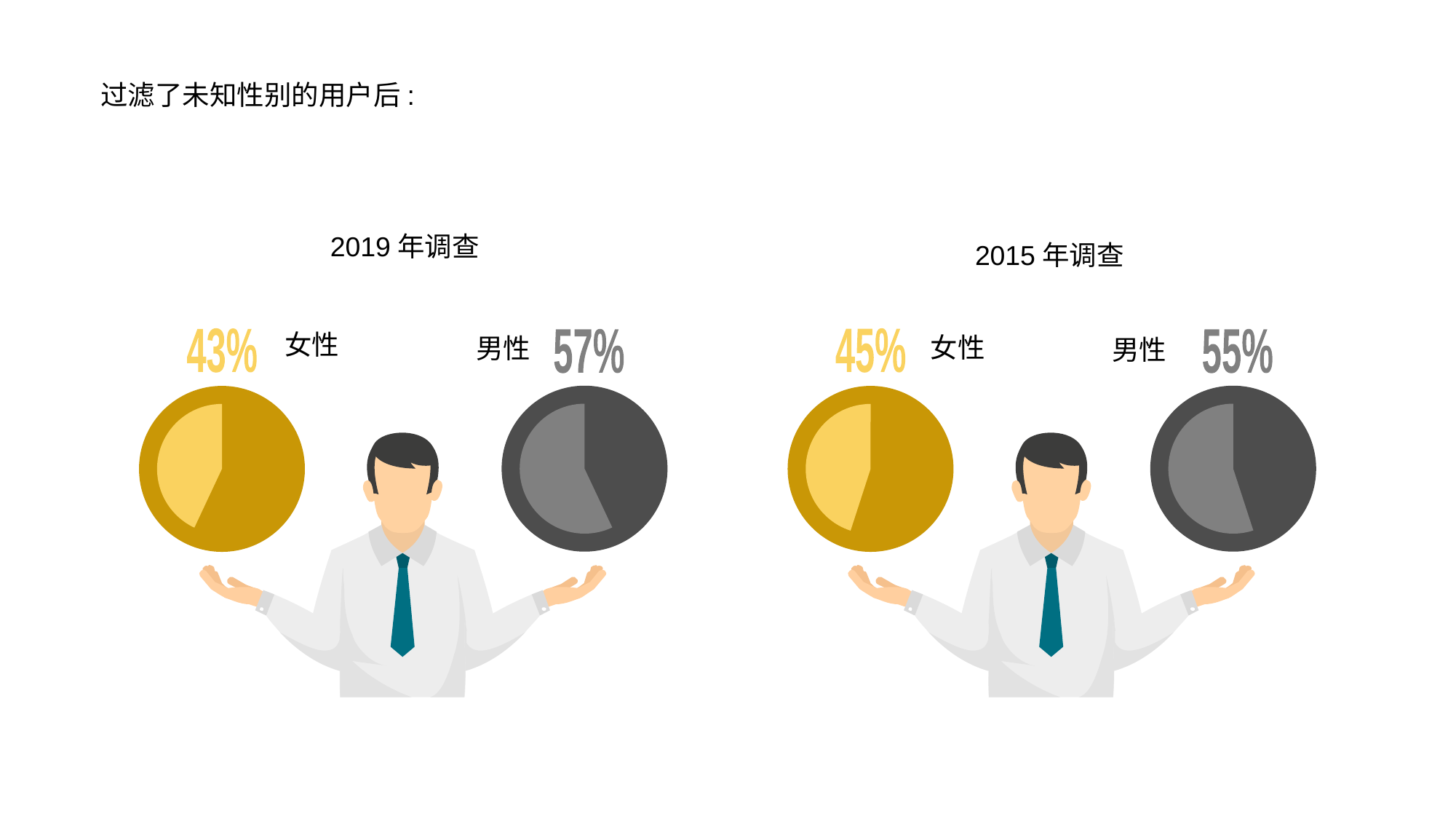

过滤了未知性别的用户后:
2019年调查
2015年调查
女性
女性
男性
男性
43%
57%

45%
55%